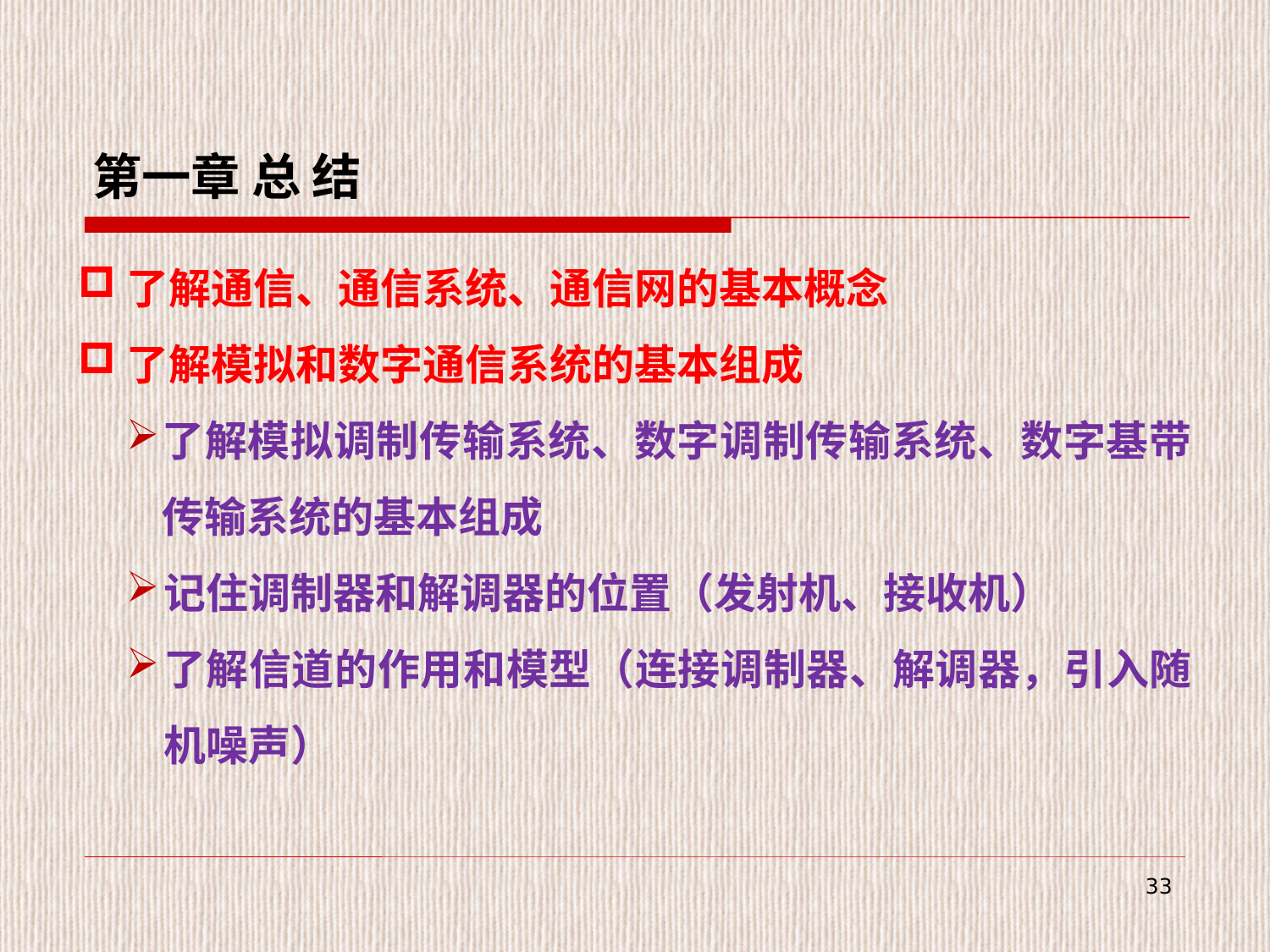

# 第一章 总 结
了解通信、通信系统、通信网的基本概念
了解模拟和数字通信系统的基本组成
了解模拟调制传输系统、数字调制传输系统、数字基带传输系统的基本组成
记住调制器和解调器的位置（发射机、接收机）
了解信道的作用和模型（连接调制器、解调器，引入随机噪声）
33